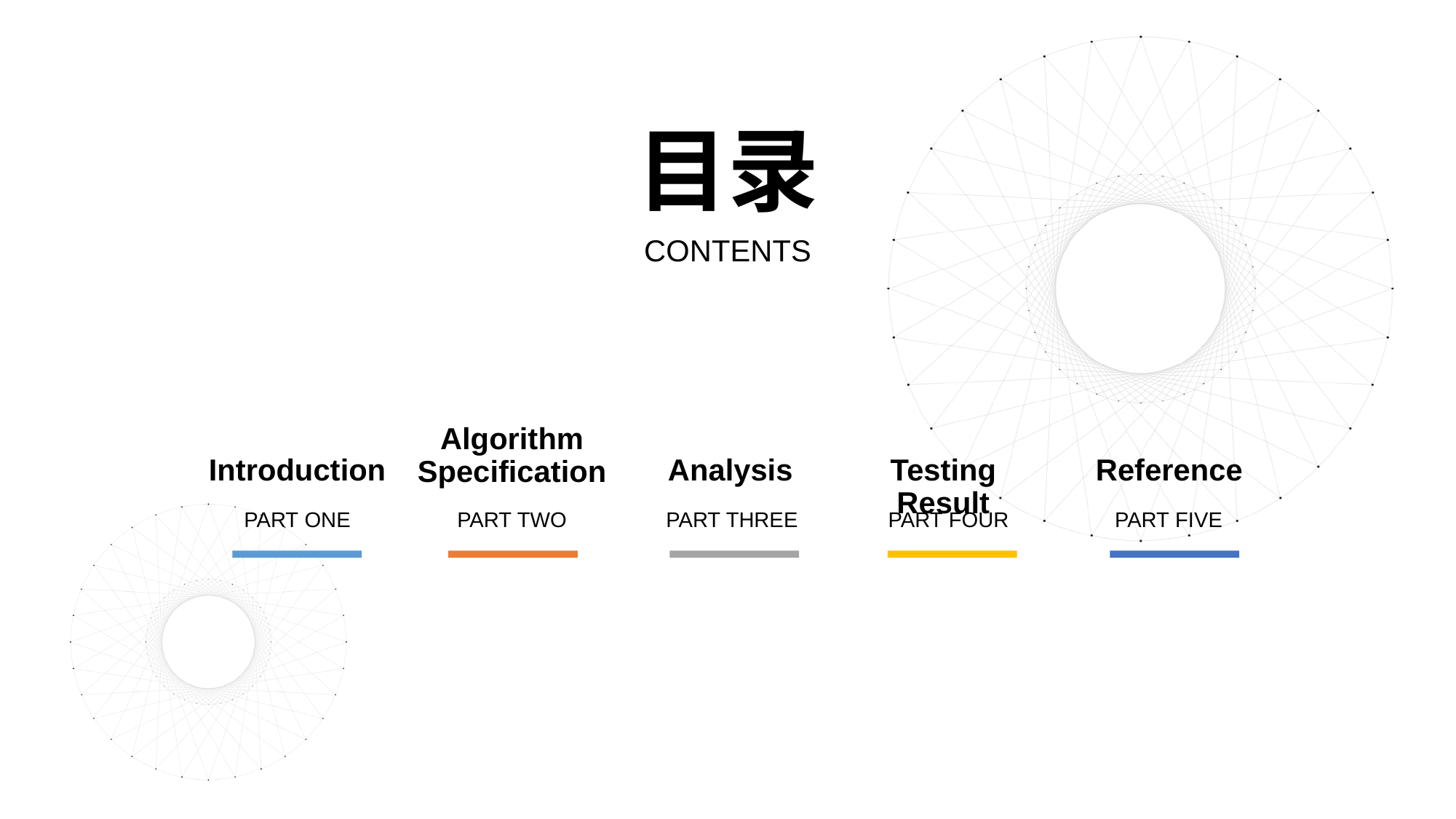

目录
CONTENTS
Algorithm Specification
Testing Result
Analysis
Introduction
Reference
PART TWO
PART THREE
PART FOUR
PART ONE
PART FIVE